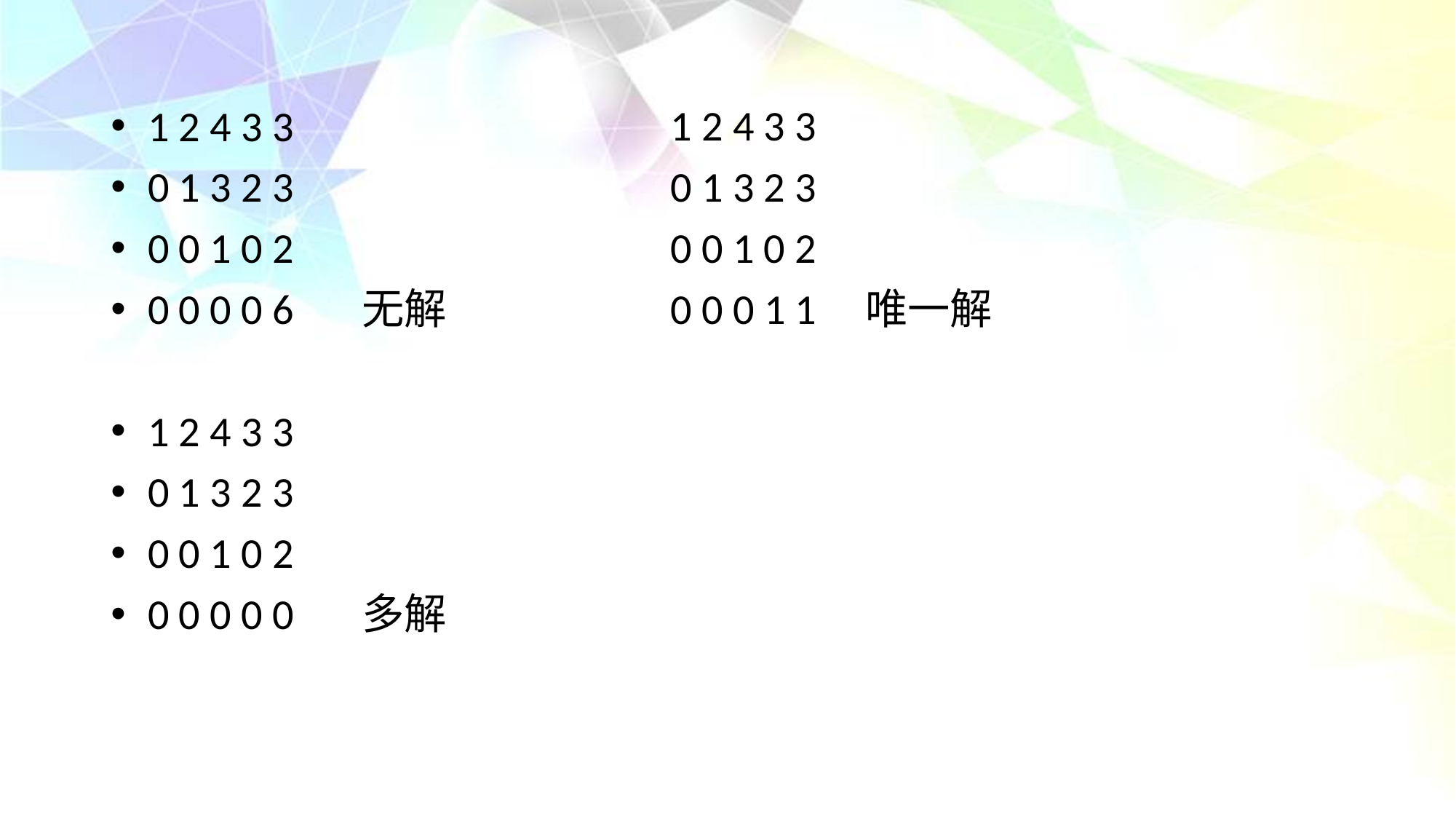

1 2 4 3 3
 0 1 3 2 3
 0 0 1 0 2
 0 0 0 0 6      无解

 1 2 4 3 3
 0 1 3 2 3
 0 0 1 0 2
 0 0 0 0 0      多解
 1 2 4 3 3
 0 1 3 2 3
 0 0 1 0 2
 0 0 0 1 1    唯一解